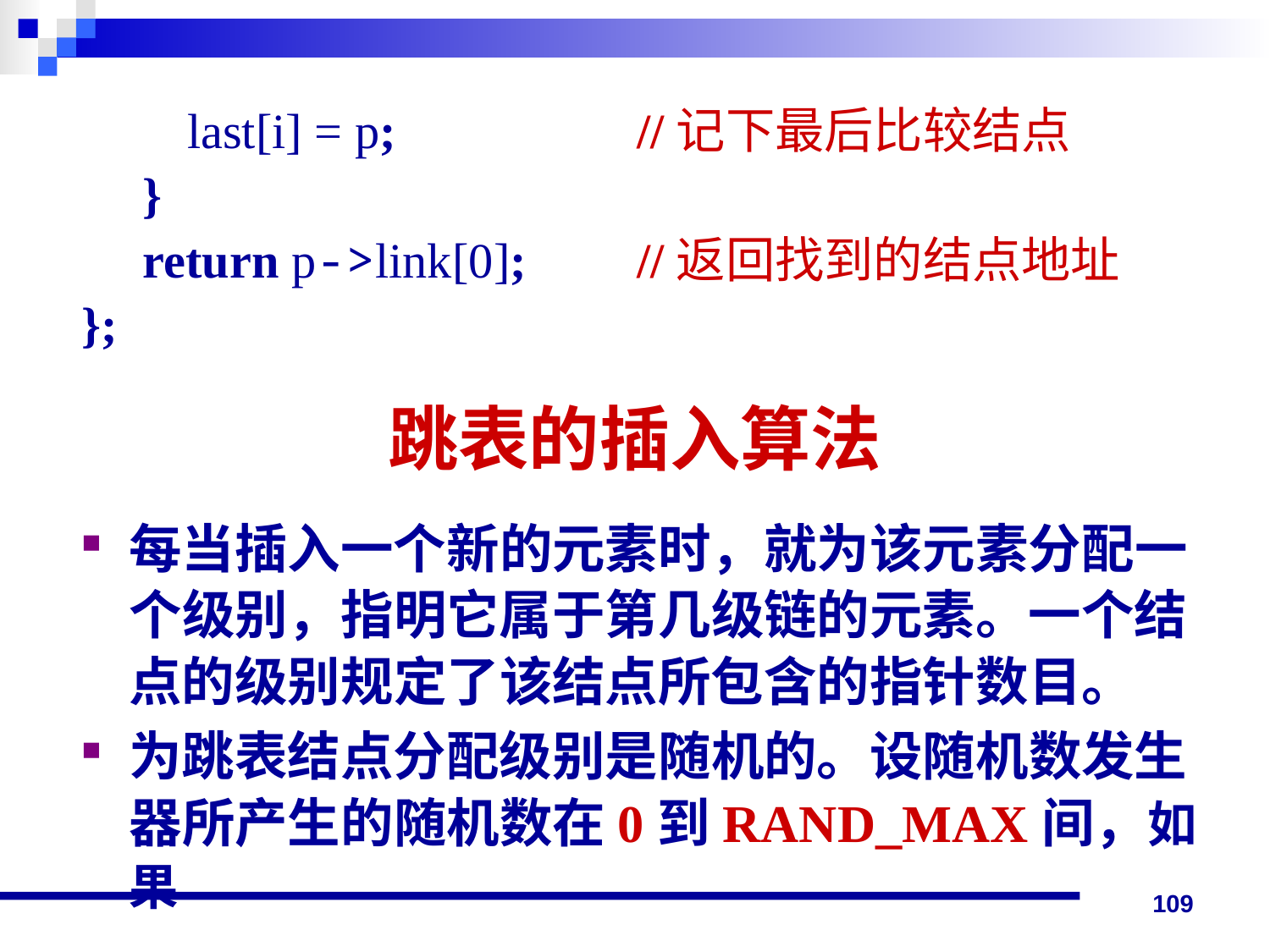

last[i] = p;		//记下最后比较结点
     }
     return p->link[0];	//返回找到的结点地址
};

每当插入一个新的元素时，就为该元素分配一个级别，指明它属于第几级链的元素。一个结点的级别规定了该结点所包含的指针数目。
为跳表结点分配级别是随机的。设随机数发生器所产生的随机数在0到RAND_MAX间，如果
# 跳表的插入算法
109